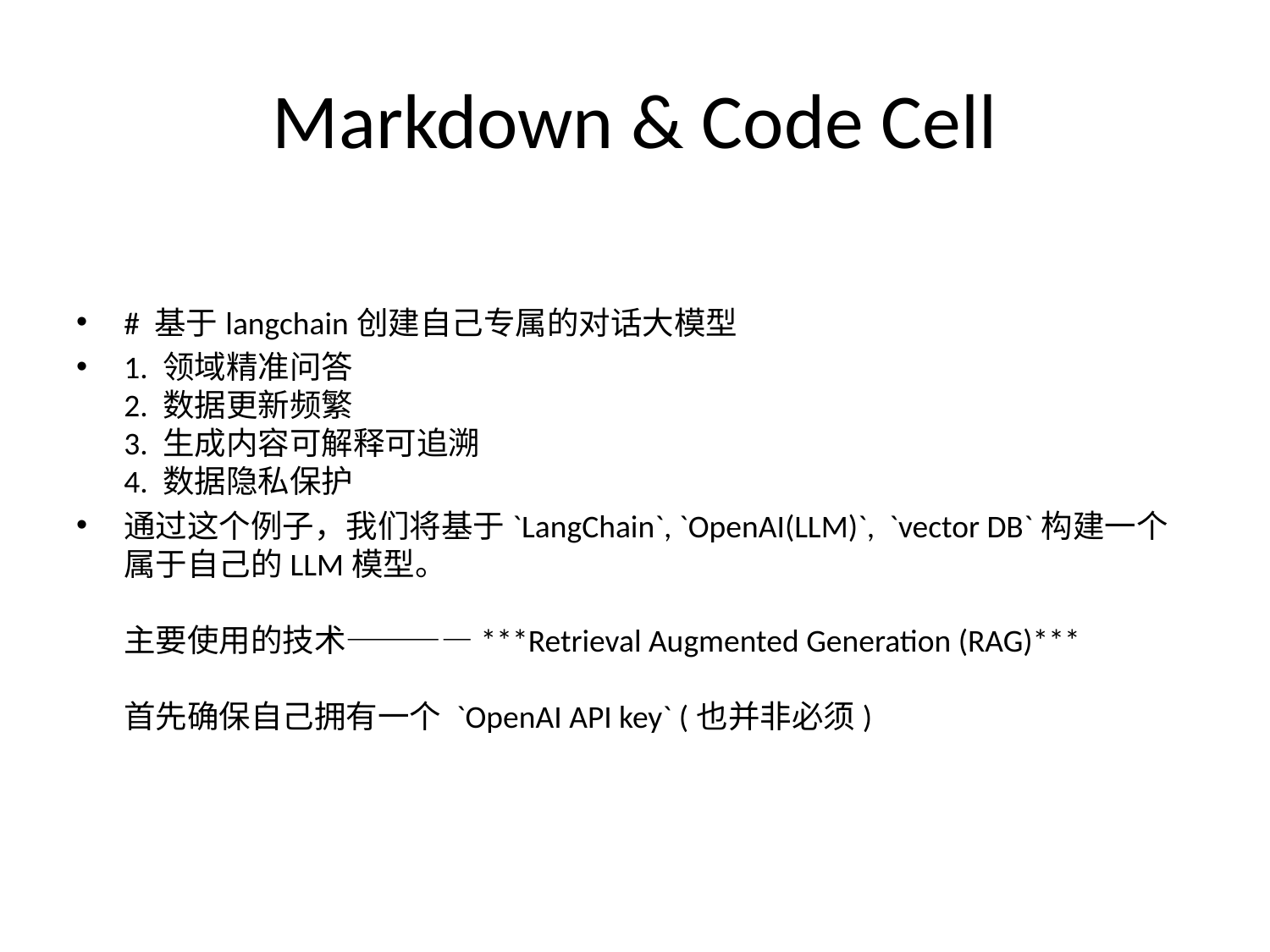

# Markdown & Code Cell

# 基于langchain创建自己专属的对话大模型
1. 领域精准问答
2. 数据更新频繁
3. 生成内容可解释可追溯
4. 数据隐私保护
通过这个例子，我们将基于`LangChain`, `OpenAI(LLM)`,  `vector DB`构建一个属于自己的LLM模型。
主要使用的技术————***Retrieval Augmented Generation (RAG)***
首先确保自己拥有一个 `OpenAI API key` (也并非必须)